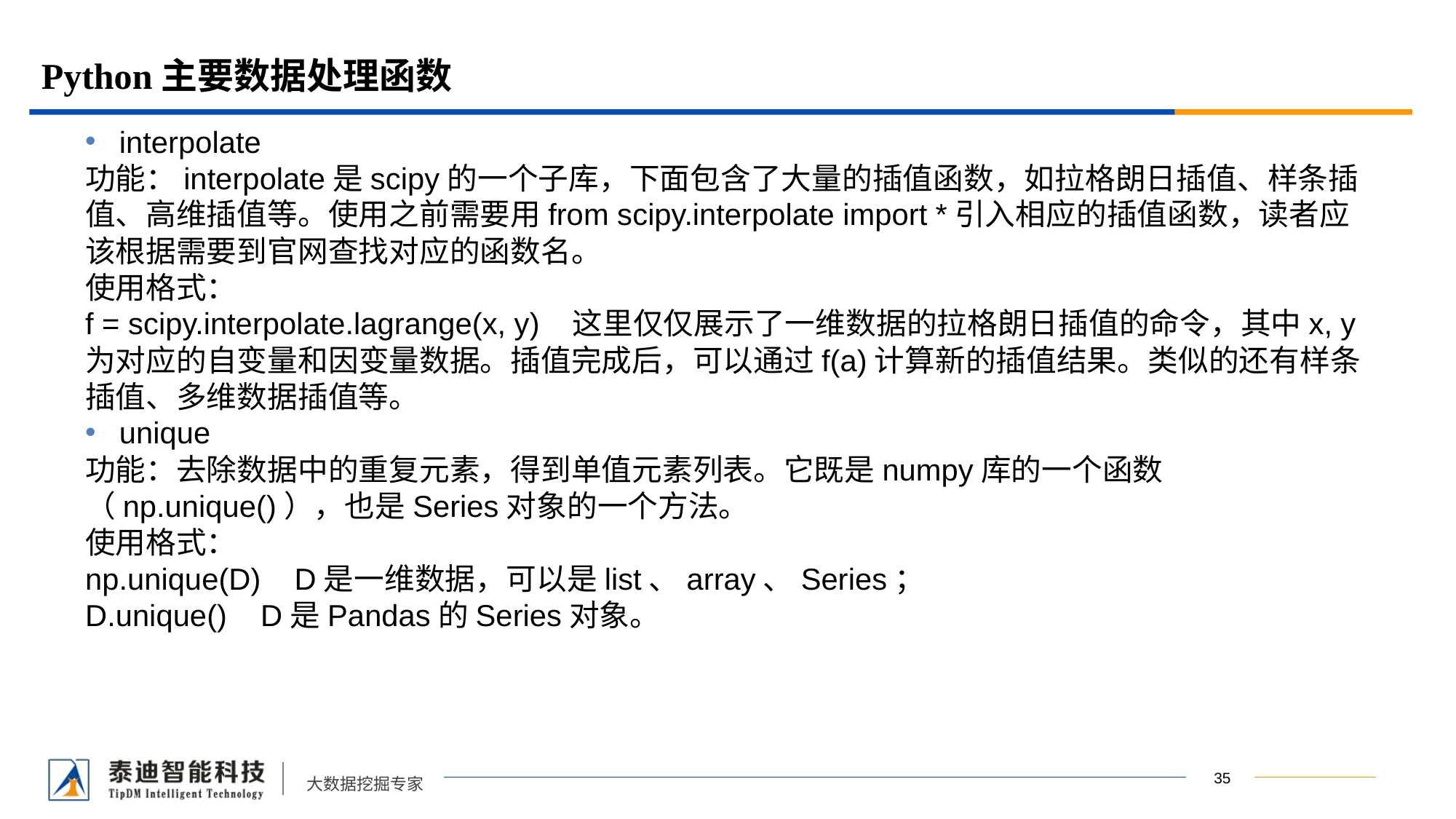

# Python主要数据处理函数
interpolate
功能：interpolate是scipy的一个子库，下面包含了大量的插值函数，如拉格朗日插值、样条插值、高维插值等。使用之前需要用from scipy.interpolate import *引入相应的插值函数，读者应该根据需要到官网查找对应的函数名。
使用格式：
f = scipy.interpolate.lagrange(x, y)   这里仅仅展示了一维数据的拉格朗日插值的命令，其中x, y为对应的自变量和因变量数据。插值完成后，可以通过f(a)计算新的插值结果。类似的还有样条插值、多维数据插值等。
unique
功能：去除数据中的重复元素，得到单值元素列表。它既是numpy库的一个函数（np.unique()），也是Series对象的一个方法。
使用格式：
np.unique(D)    D是一维数据，可以是list、array、Series；
D.unique()    D是Pandas的Series对象。